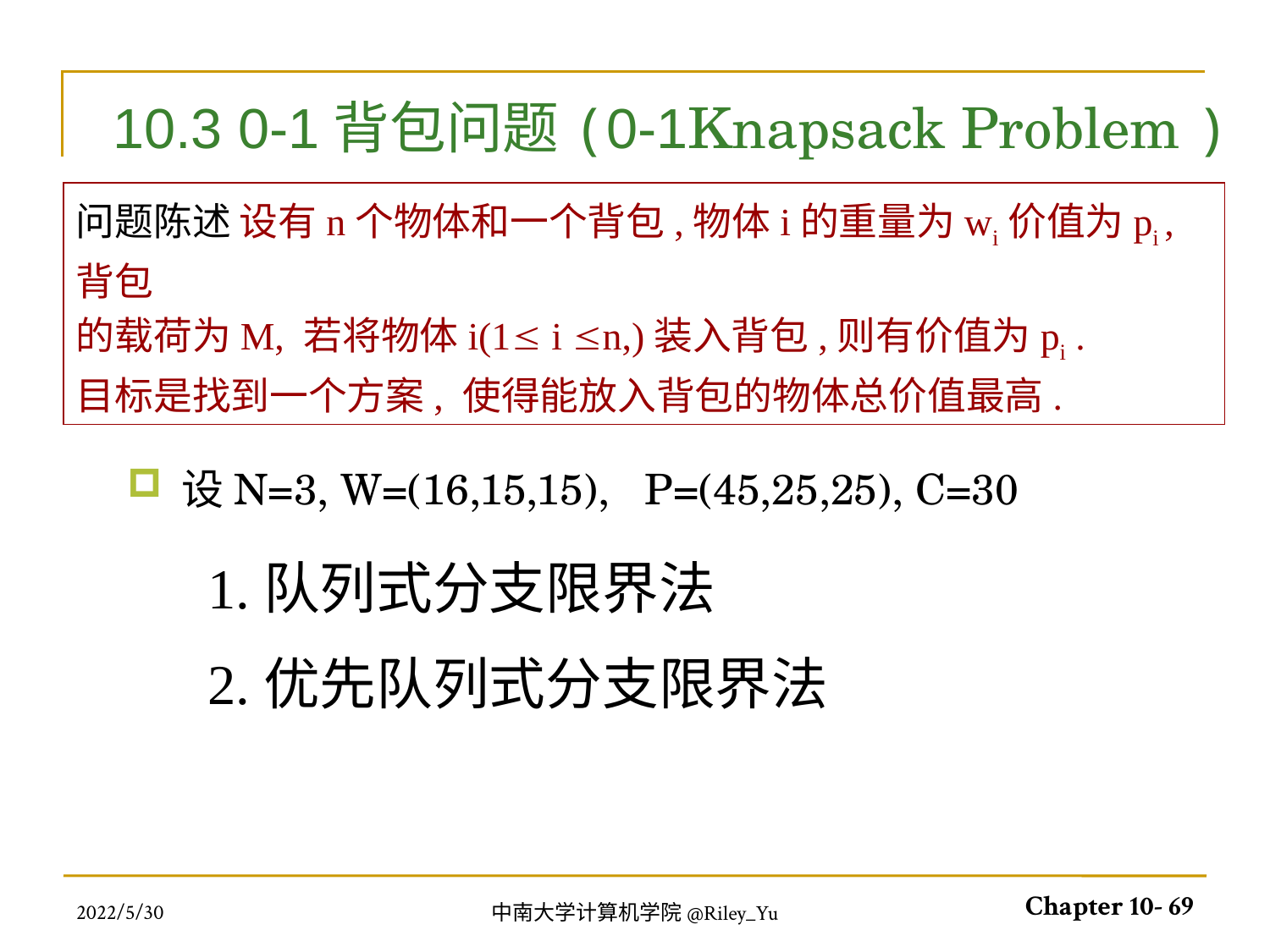

10.3 0-1背包问题(0-1Knapsack Problem )
问题陈述 设有n个物体和一个背包,物体i的重量为wi价值为pi ,背包
的载荷为M, 若将物体i(1≤ i ≤n,)装入背包,则有价值为pi .
目标是找到一个方案, 使得能放入背包的物体总价值最高.
 设N=3, W=(16,15,15),   P=(45,25,25), C=30
1.队列式分支限界法
2.优先队列式分支限界法

2022/5/30
Chapter 10- 69
中南大学计算机学院@Riley_Yu